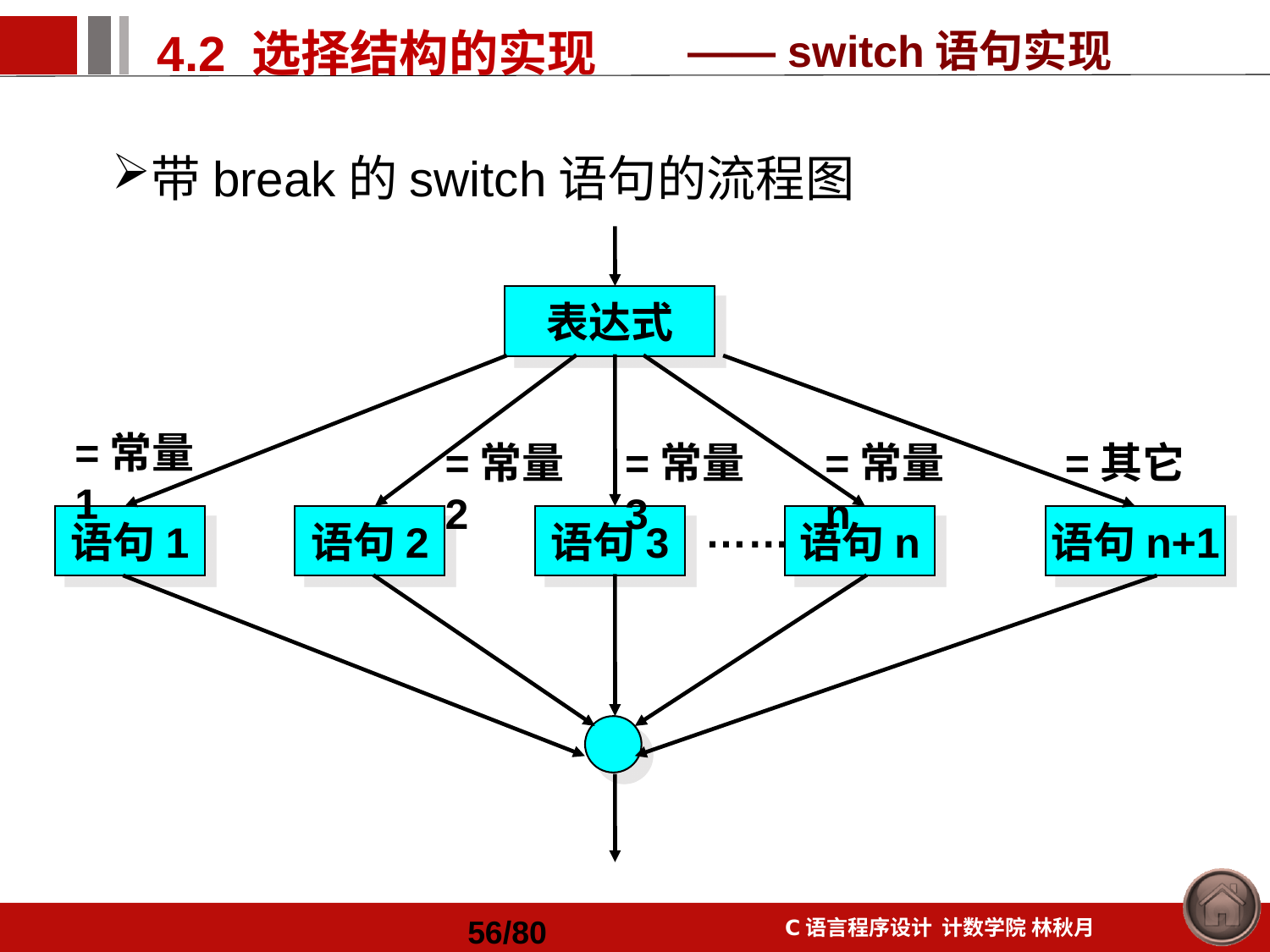

—— switch语句实现
带break的switch语句的流程图
表达式

=常量1
=常量2
=常量3
=常量n
=其它
语句1
语句2
语句3
……
语句n
语句n+1